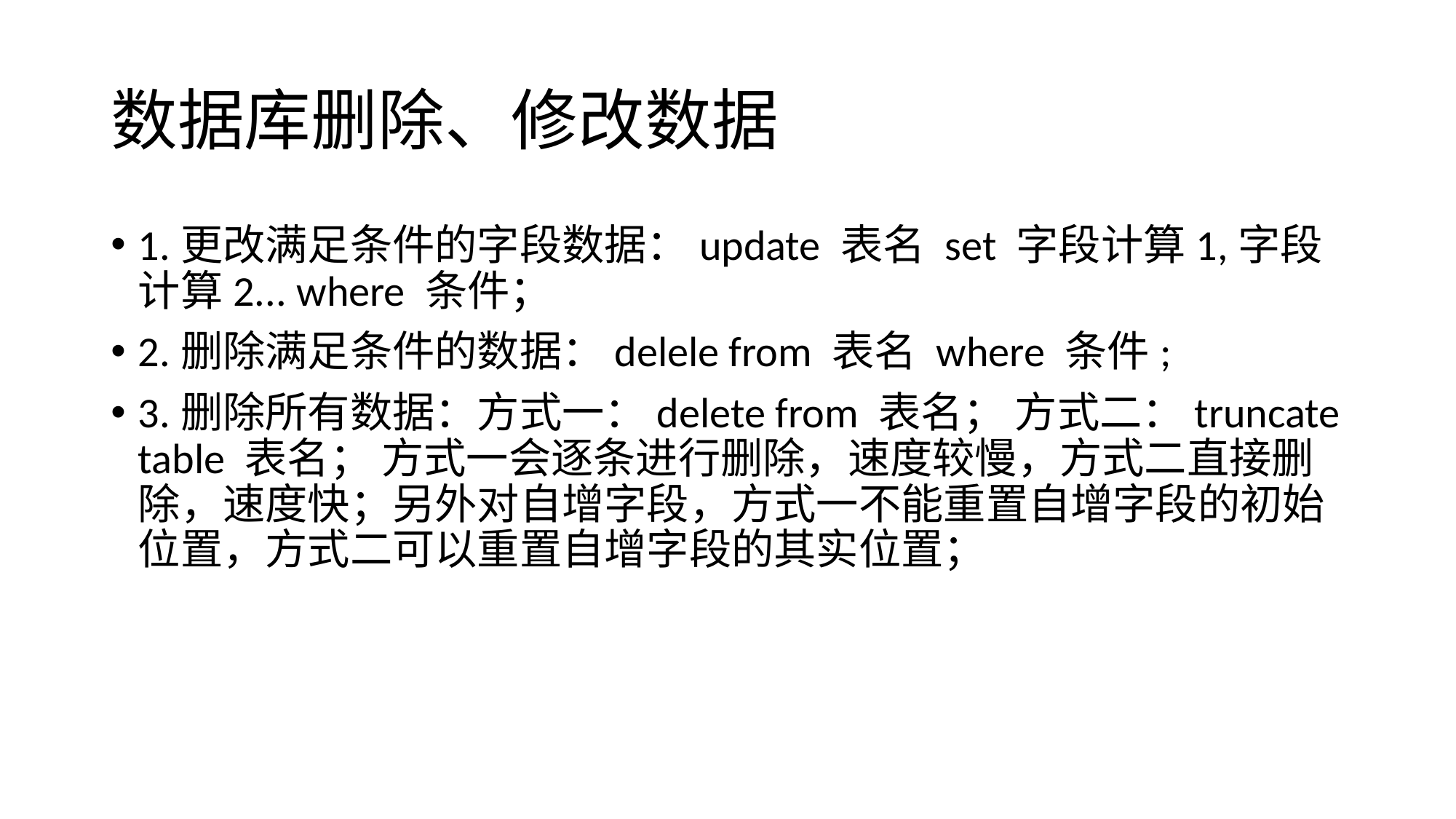

# 数据库删除、修改数据
1.更改满足条件的字段数据：update 表名 set 字段计算1,字段计算2... where 条件；
2.删除满足条件的数据：delele from 表名 where 条件;
3.删除所有数据：方式一：delete from 表名； 方式二：truncate table 表名； 方式一会逐条进行删除，速度较慢，方式二直接删除，速度快；另外对自增字段，方式一不能重置自增字段的初始位置，方式二可以重置自增字段的其实位置；